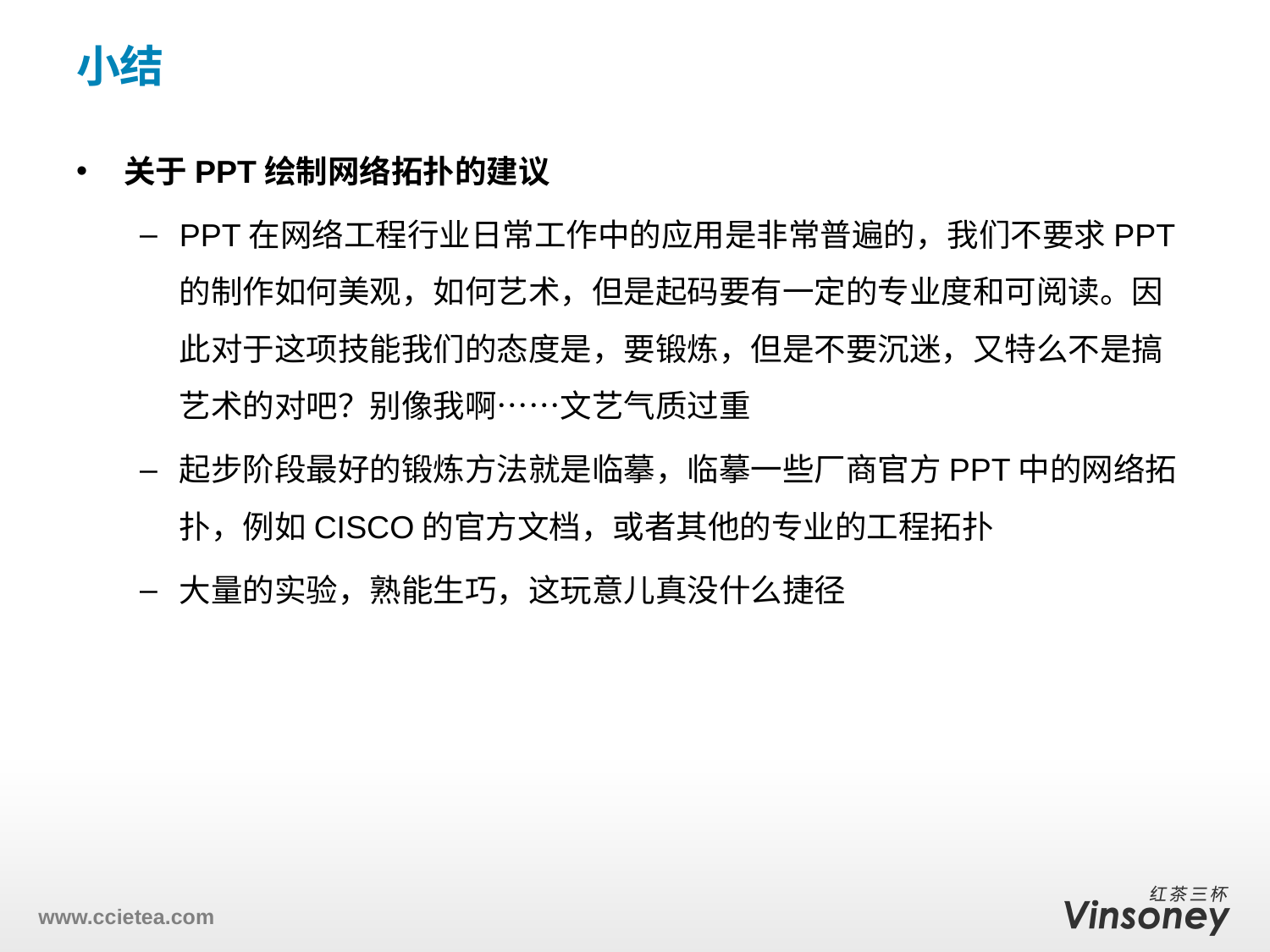

# 小结
关于PPT绘制网络拓扑的建议
PPT在网络工程行业日常工作中的应用是非常普遍的，我们不要求PPT的制作如何美观，如何艺术，但是起码要有一定的专业度和可阅读。因此对于这项技能我们的态度是，要锻炼，但是不要沉迷，又特么不是搞艺术的对吧？别像我啊……文艺气质过重
起步阶段最好的锻炼方法就是临摹，临摹一些厂商官方PPT中的网络拓扑，例如CISCO的官方文档，或者其他的专业的工程拓扑
大量的实验，熟能生巧，这玩意儿真没什么捷径